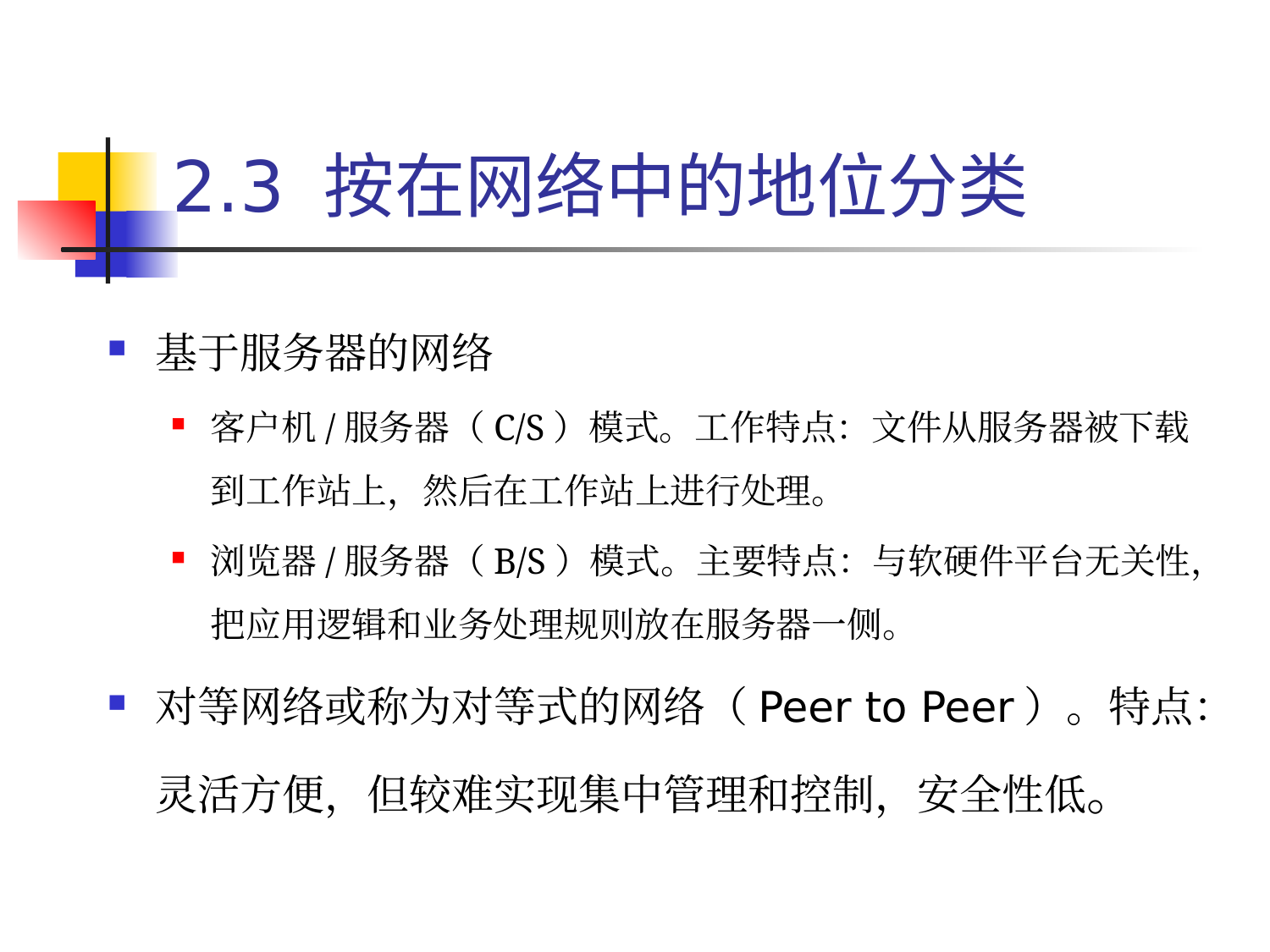

# 2.3 按在网络中的地位分类
基于服务器的网络
客户机/服务器（C/S）模式。工作特点：文件从服务器被下载到工作站上，然后在工作站上进行处理。
浏览器/服务器（B/S）模式。主要特点：与软硬件平台无关性，把应用逻辑和业务处理规则放在服务器一侧。
对等网络或称为对等式的网络（Peer to Peer）。特点：灵活方便，但较难实现集中管理和控制，安全性低。